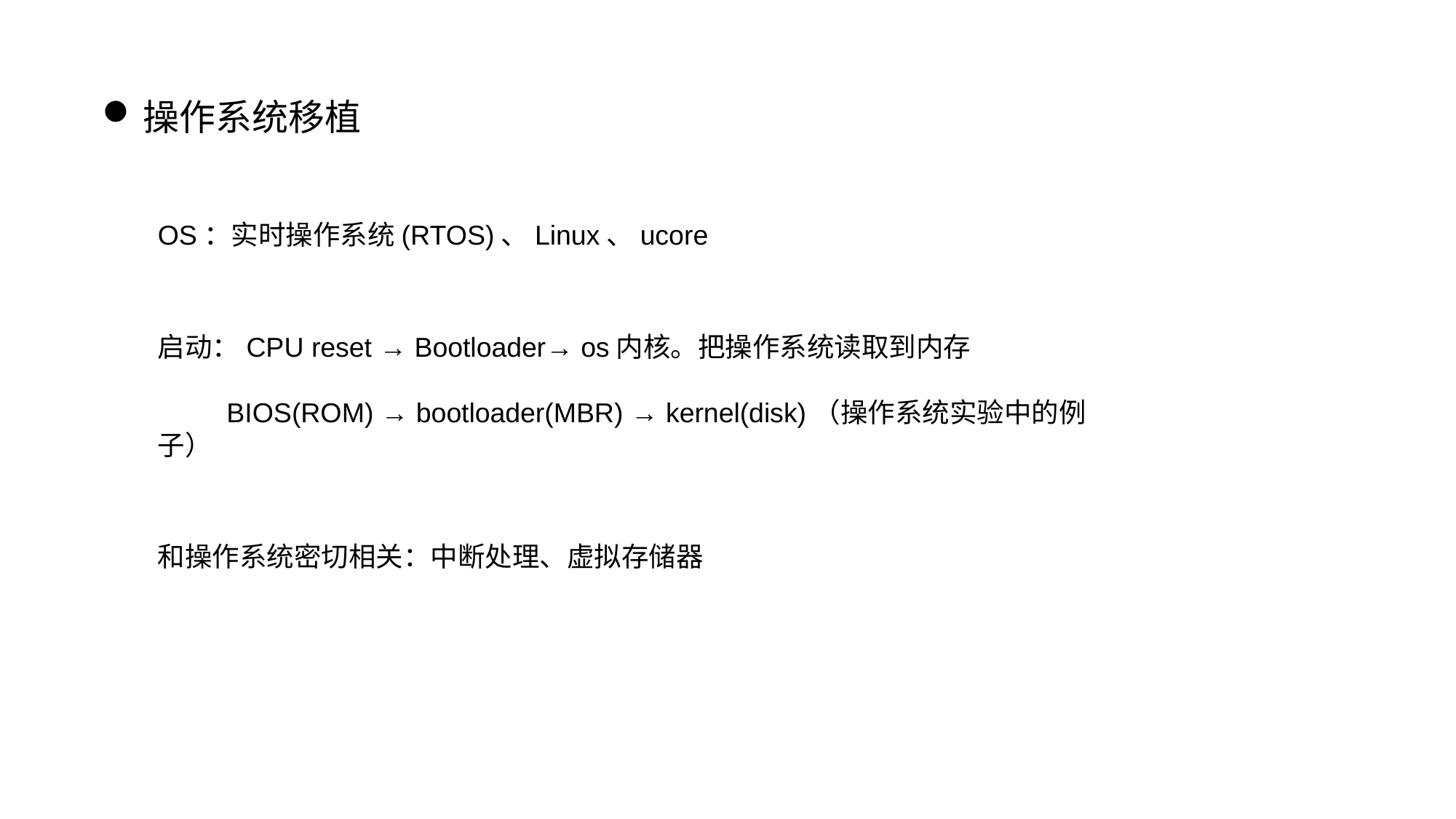

操作系统移植
OS：实时操作系统(RTOS)、Linux、ucore
启动：CPU reset → Bootloader→ os内核。把操作系统读取到内存

         BIOS(ROM) → bootloader(MBR) → kernel(disk)（操作系统实验中的例子）
和操作系统密切相关：中断处理、虚拟存储器